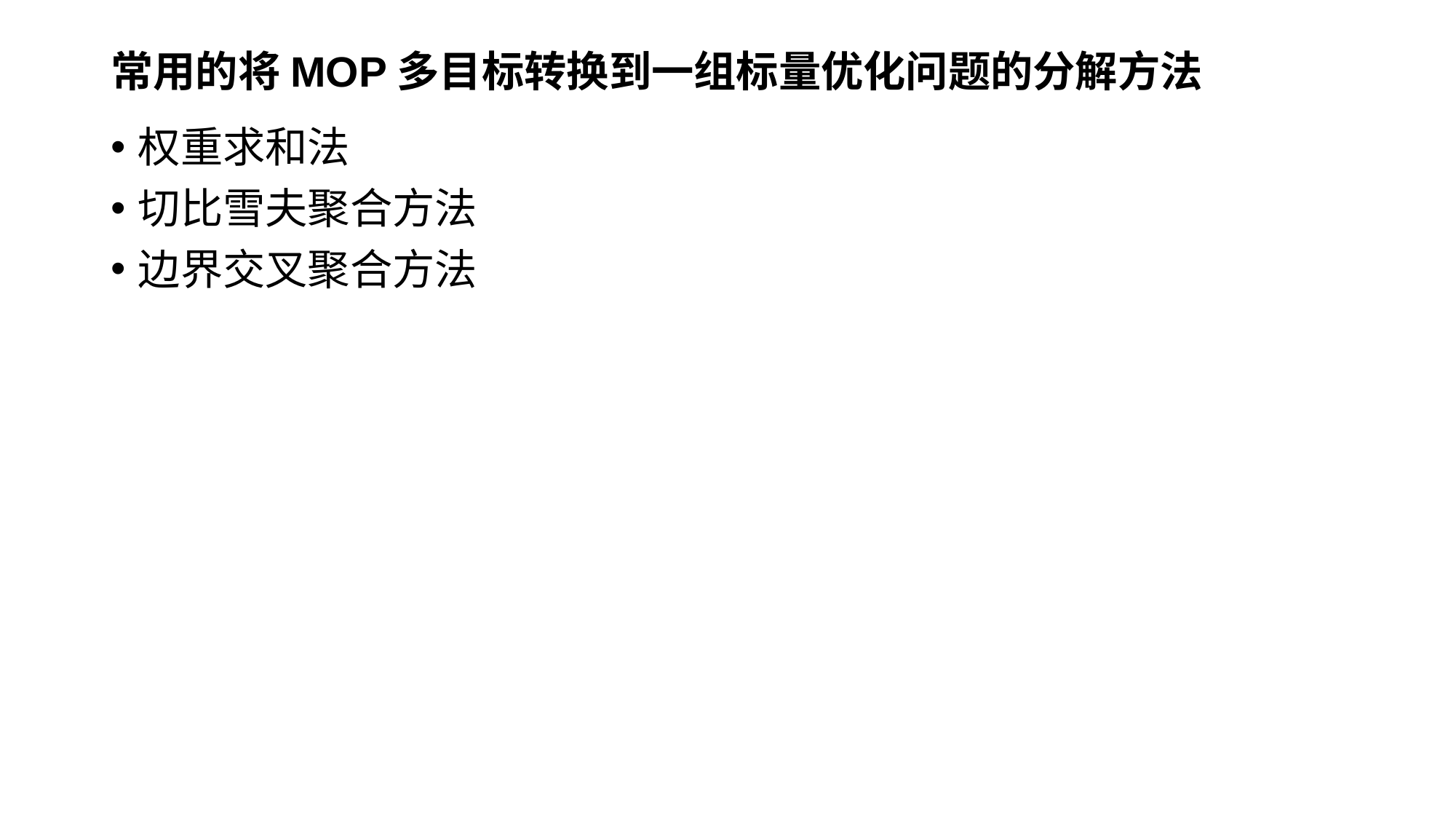

# 常用的将MOP多目标转换到一组标量优化问题的分解方法
权重求和法
切比雪夫聚合方法
边界交叉聚合方法